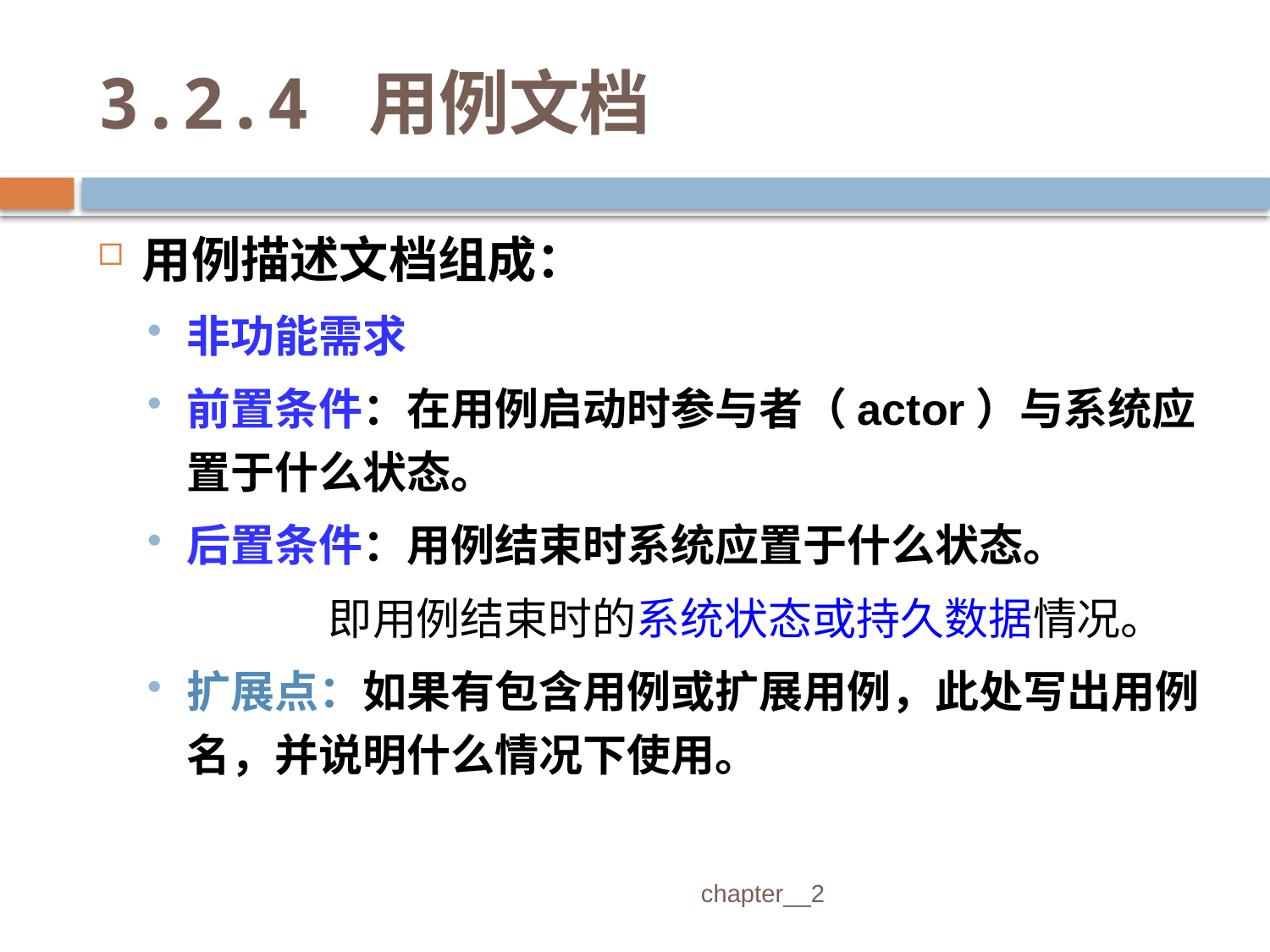

# 3.2.4 用例文档
63
用例描述文档组成：
非功能需求
前置条件：在用例启动时参与者（actor）与系统应置于什么状态。
后置条件：用例结束时系统应置于什么状态。
                 即用例结束时的系统状态或持久数据情况。
扩展点：如果有包含用例或扩展用例，此处写出用例名，并说明什么情况下使用。

 chapter__2